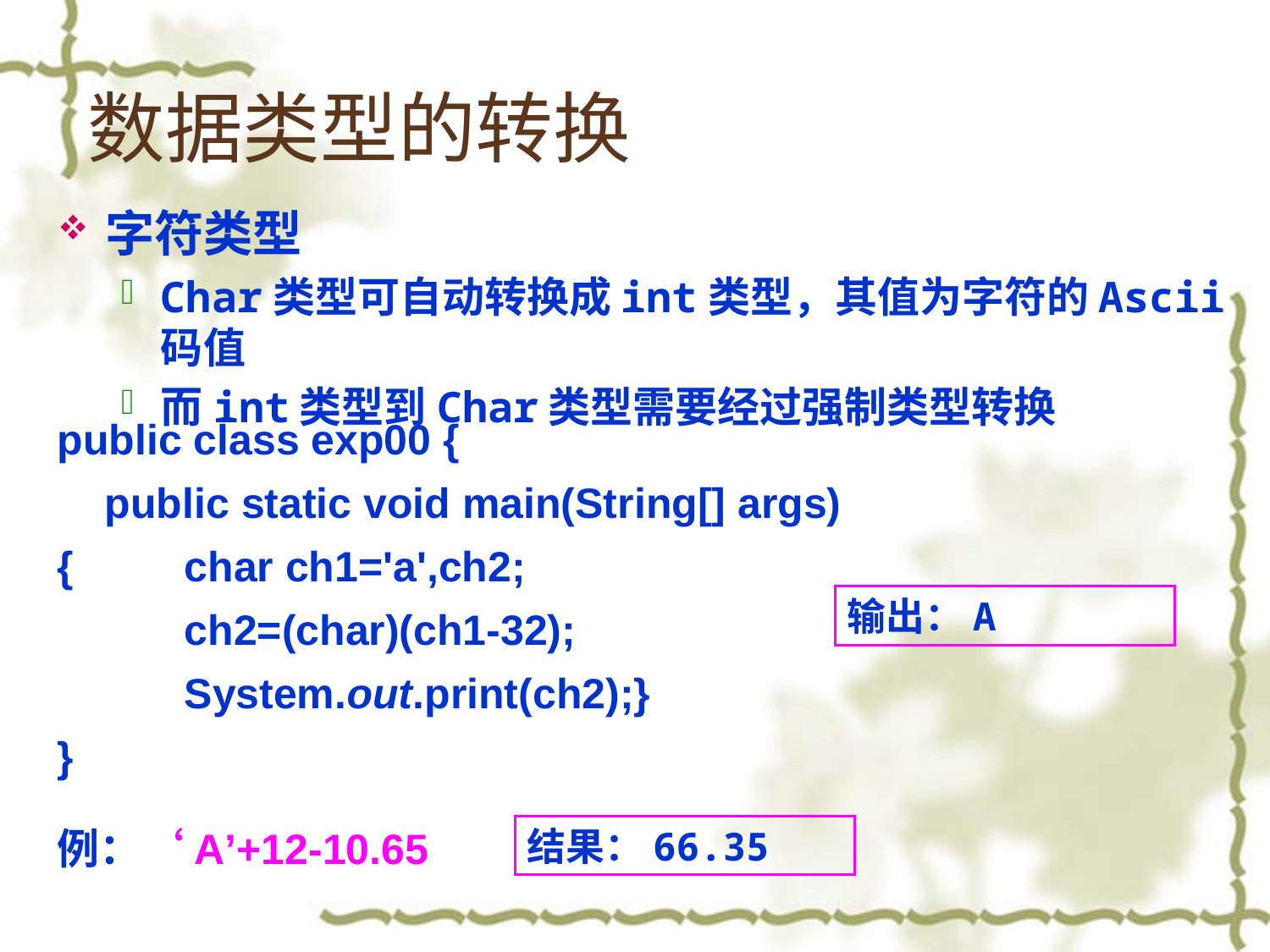

# 数据类型的转换
字符类型
Char类型可自动转换成int类型，其值为字符的Ascii码值
而int类型到Char类型需要经过强制类型转换
public class exp00 {
    public static void main(String[] args)
{	char ch1='a',ch2;
	ch2=(char)(ch1-32);
	System.out.print(ch2);}
}
输出：A
例：‘A’+12-10.65
结果：66.35